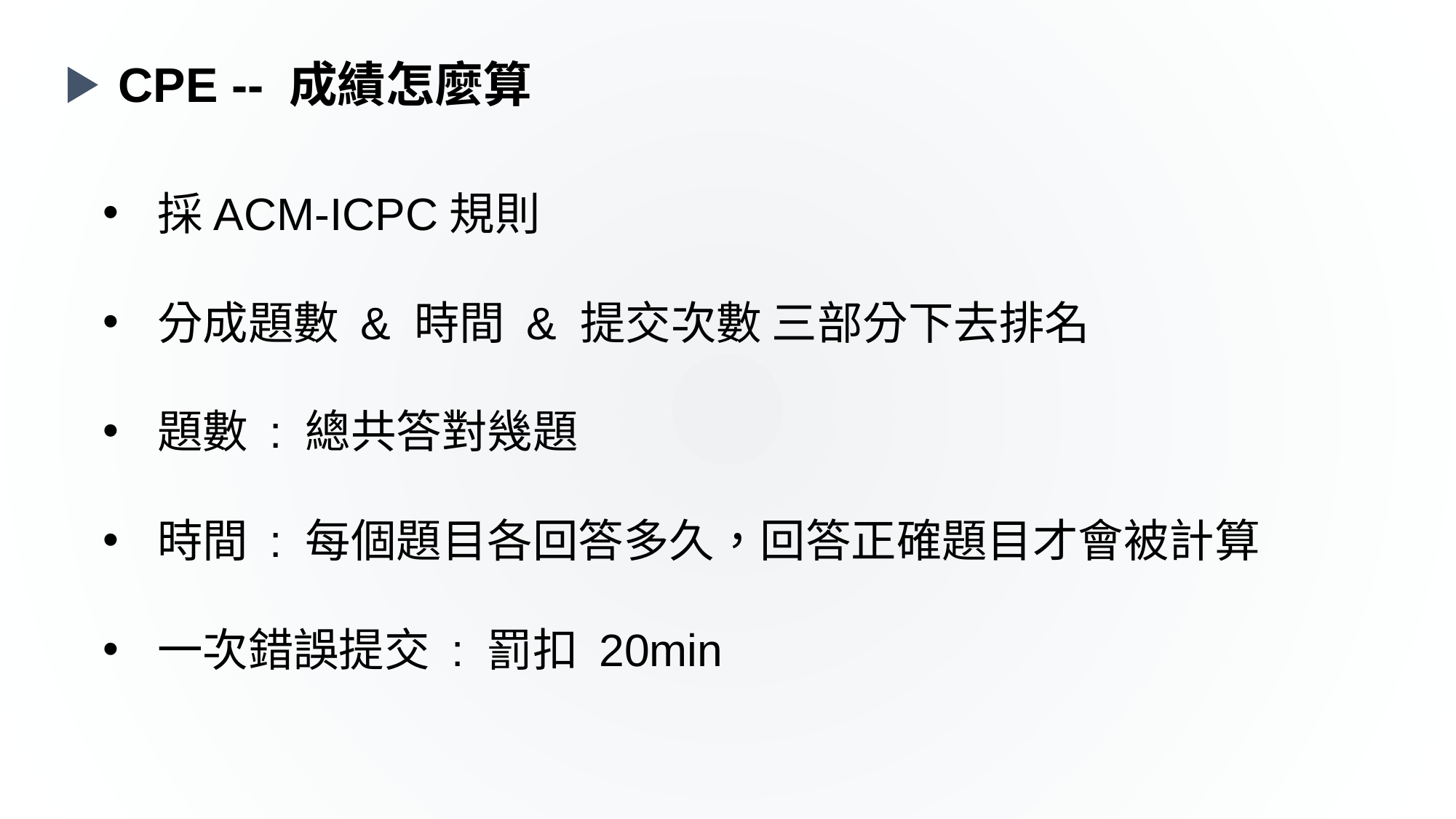

CPE -- 成績怎麼算

採ACM-ICPC規則

分成題數 & 時間 & 提交次數 三部分下去排名

題數 : 總共答對幾題

時間 : 每個題目各回答多久，回答正確題目才會被計算

一次錯誤提交 : 罰扣 20min